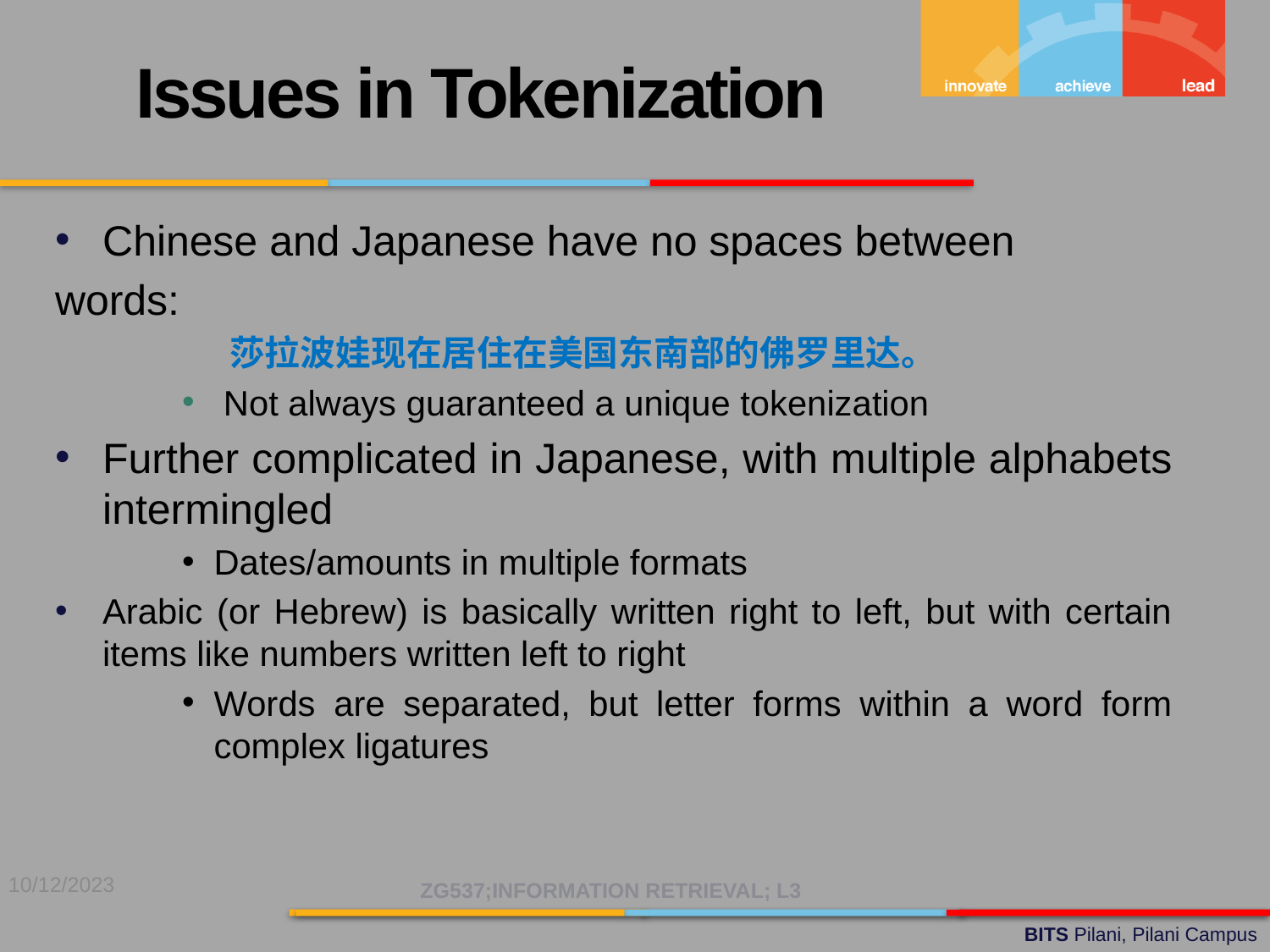

Issues in Tokenization
Chinese and Japanese have no spaces between
words:
 		莎拉波娃现在居住在美国东南部的佛罗里达。
 Not always guaranteed a unique tokenization
Further complicated in Japanese, with multiple alphabets intermingled
Dates/amounts in multiple formats
Arabic (or Hebrew) is basically written right to left, but with certain items like numbers written left to right
Words are separated, but letter forms within a word form complex ligatures

10/12/2023
ZG537;INFORMATION RETRIEVAL; L3